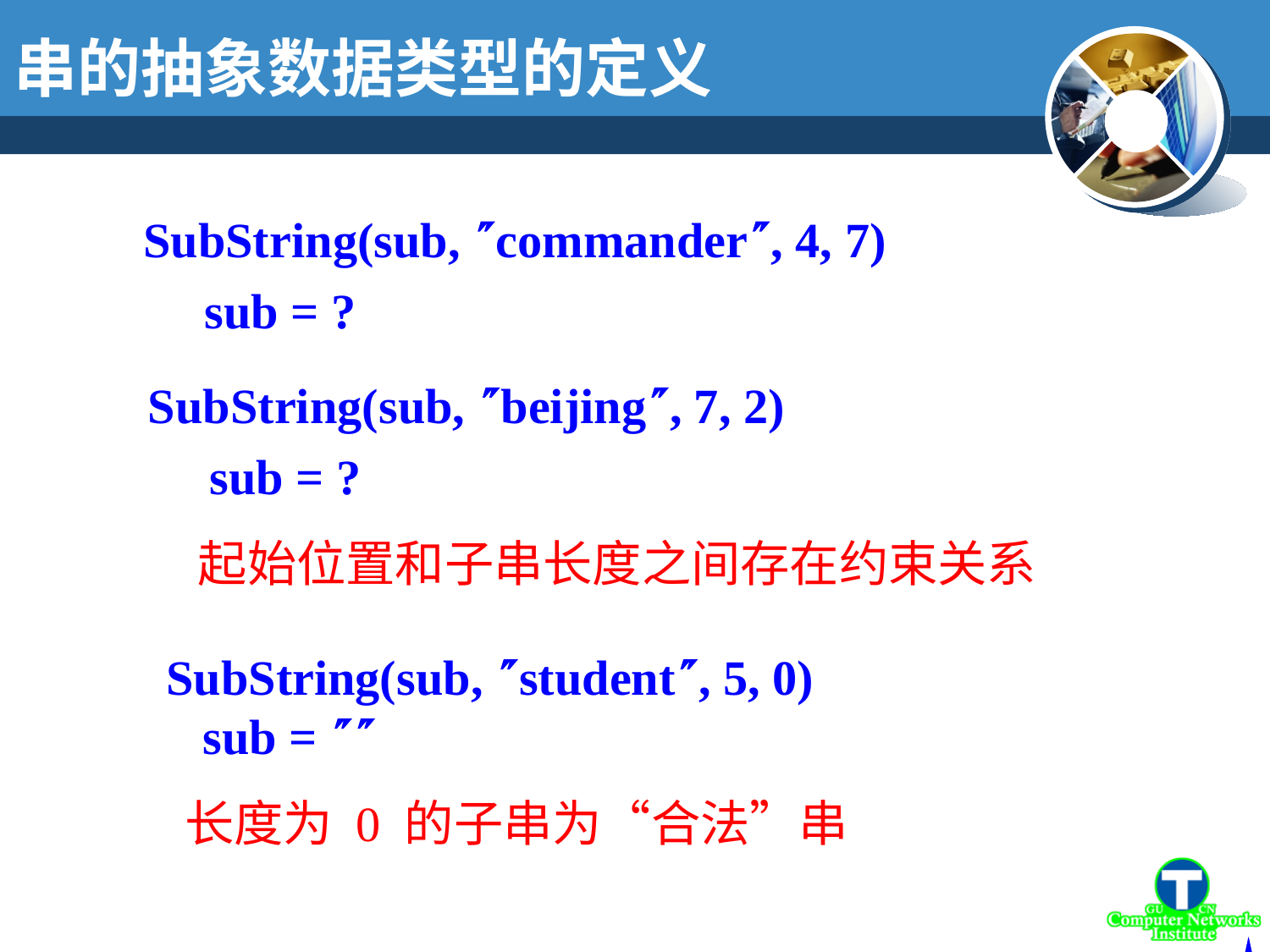

串的抽象数据类型的定义
SubString(sub, ″commander″, 4, 7)
     sub = ?
SubString(sub, ″beijing″, 7, 2)
     sub = ?
起始位置和子串长度之间存在约束关系
SubString(sub, ″student″, 5, 0)
   sub = ″″

长度为 0 的子串为“合法”串